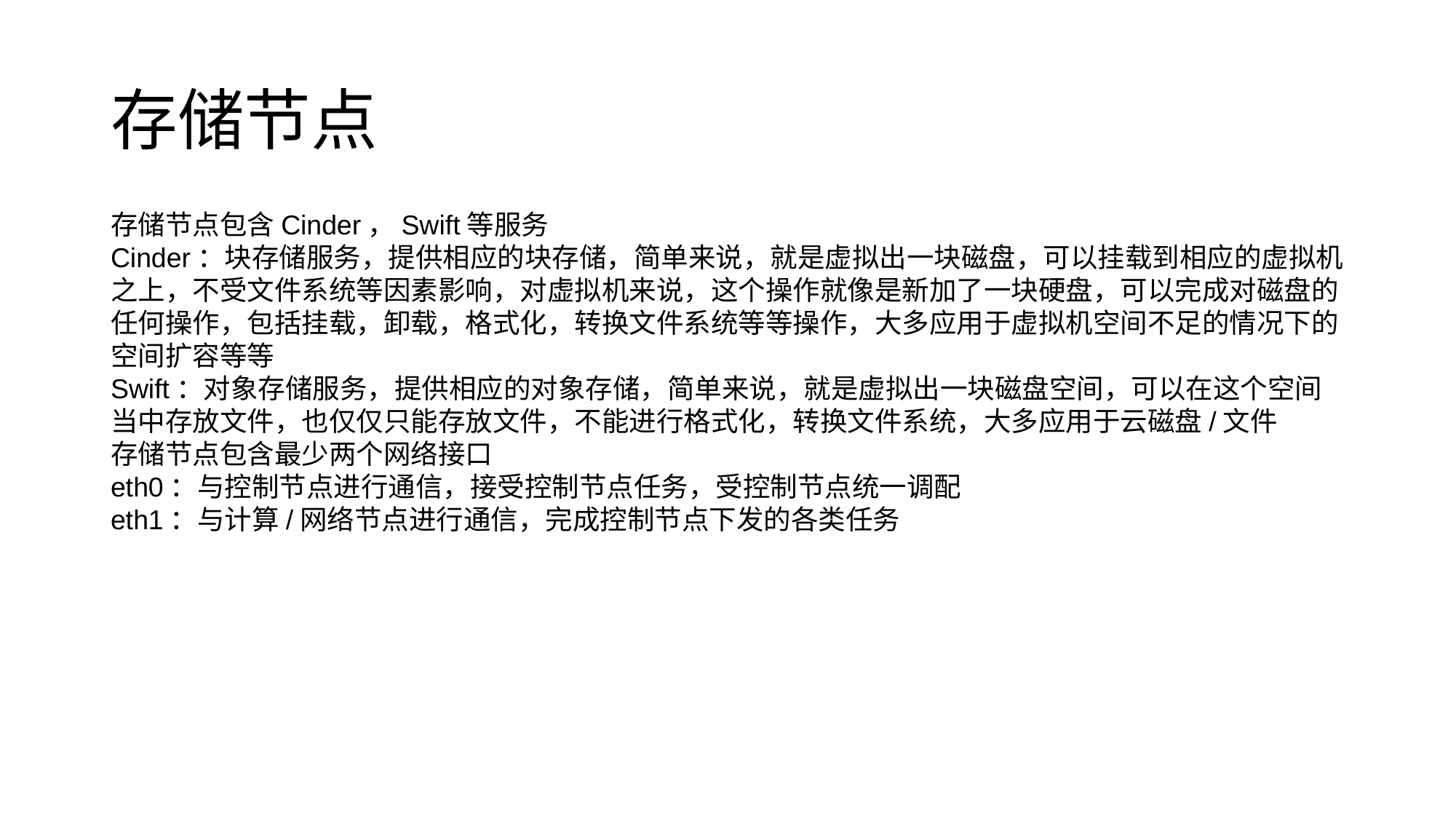

# 存储节点
存储节点包含Cinder，Swift等服务
Cinder：块存储服务，提供相应的块存储，简单来说，就是虚拟出一块磁盘，可以挂载到相应的虚拟机之上，不受文件系统等因素影响，对虚拟机来说，这个操作就像是新加了一块硬盘，可以完成对磁盘的任何操作，包括挂载，卸载，格式化，转换文件系统等等操作，大多应用于虚拟机空间不足的情况下的空间扩容等等
Swift：对象存储服务，提供相应的对象存储，简单来说，就是虚拟出一块磁盘空间，可以在这个空间当中存放文件，也仅仅只能存放文件，不能进行格式化，转换文件系统，大多应用于云磁盘/文件
存储节点包含最少两个网络接口
eth0：与控制节点进行通信，接受控制节点任务，受控制节点统一调配
eth1：与计算/网络节点进行通信，完成控制节点下发的各类任务